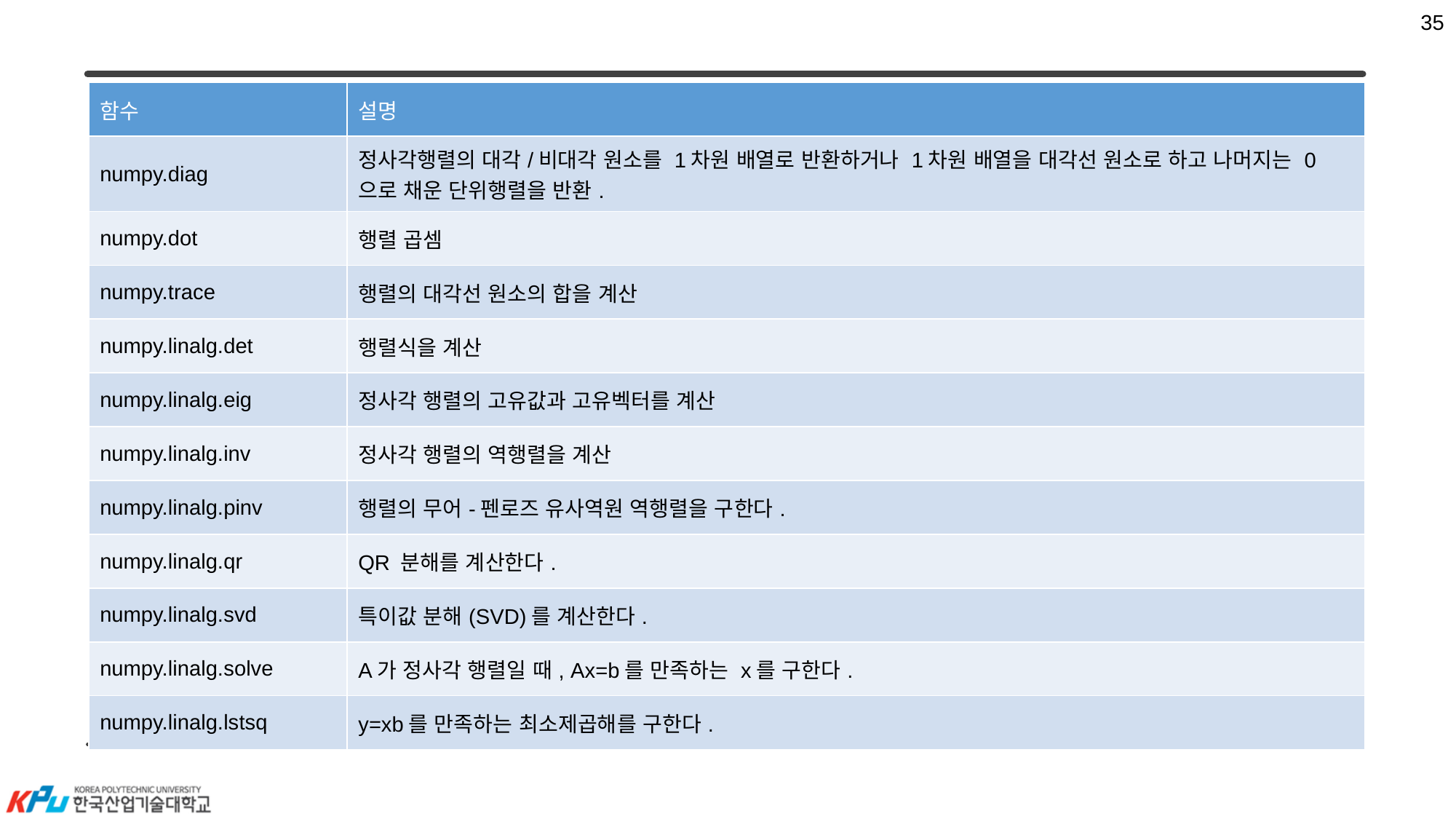

#
35
| 함수 | 설명 |
| --- | --- |
| numpy.diag | 정사각행렬의 대각/비대각 원소를 1차원 배열로 반환하거나 1차원 배열을 대각선 원소로 하고 나머지는 0으로 채운 단위행렬을 반환. |
| numpy.dot | 행렬 곱셈 |
| numpy.trace | 행렬의 대각선 원소의 합을 계산 |
| numpy.linalg.det | 행렬식을 계산 |
| numpy.linalg.eig | 정사각 행렬의 고유값과 고유벡터를 계산 |
| numpy.linalg.inv | 정사각 행렬의 역행렬을 계산 |
| numpy.linalg.pinv | 행렬의 무어-펜로즈 유사역원 역행렬을 구한다. |
| numpy.linalg.qr | QR 분해를 계산한다. |
| numpy.linalg.svd | 특이값 분해(SVD)를 계산한다. |
| numpy.linalg.solve | A가 정사각 행렬일 때, Ax=b를 만족하는 x를 구한다. |
| numpy.linalg.lstsq | y=xb를 만족하는 최소제곱해를 구한다. |